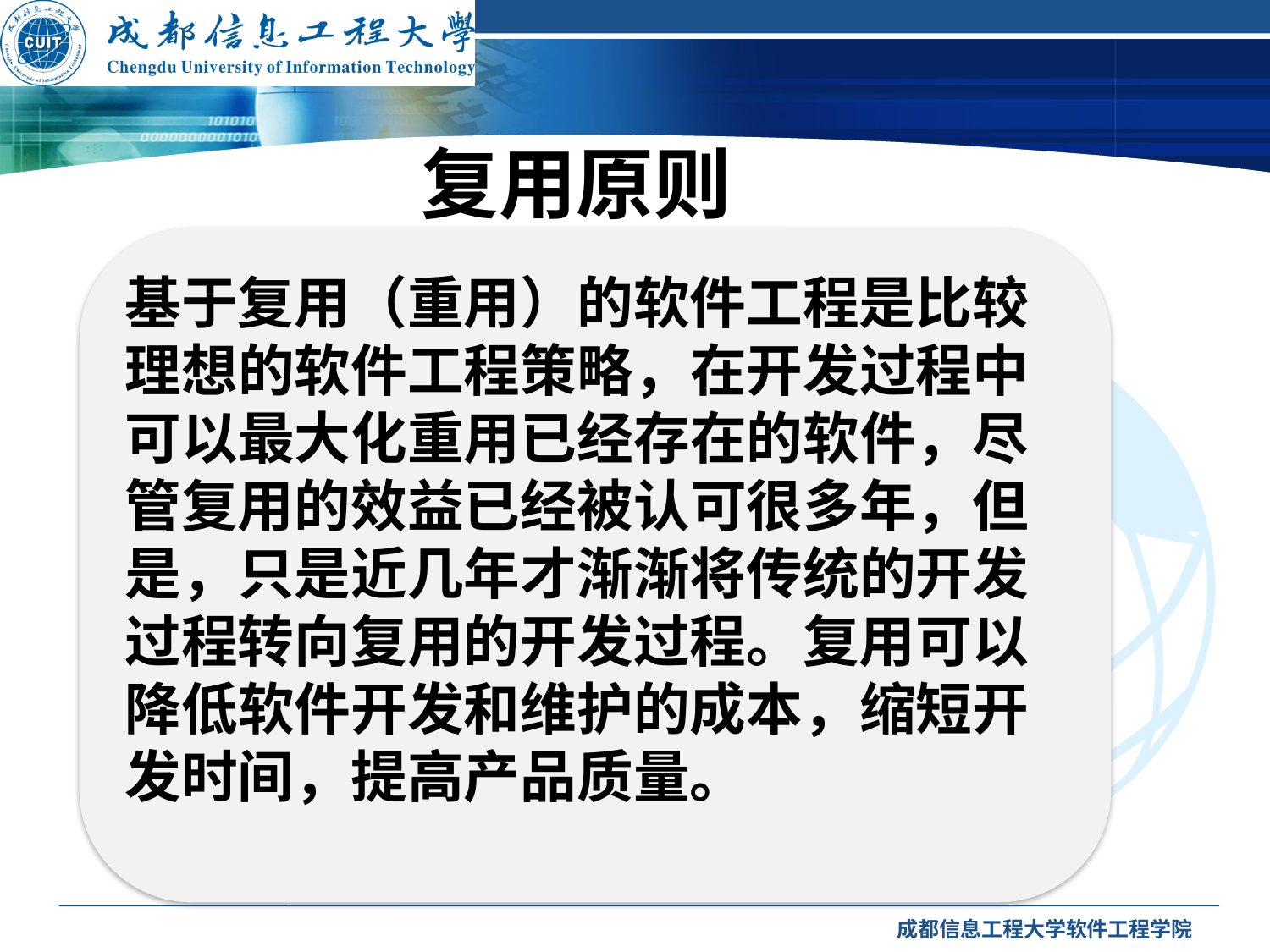

复用原则
基于复用（重用）的软件工程是比较理想的软件工程策略，在开发过程中可以最大化重用已经存在的软件，尽管复用的效益已经被认可很多年，但是，只是近几年才渐渐将传统的开发过程转向复用的开发过程。复用可以降低软件开发和维护的成本，缩短开发时间，提高产品质量。